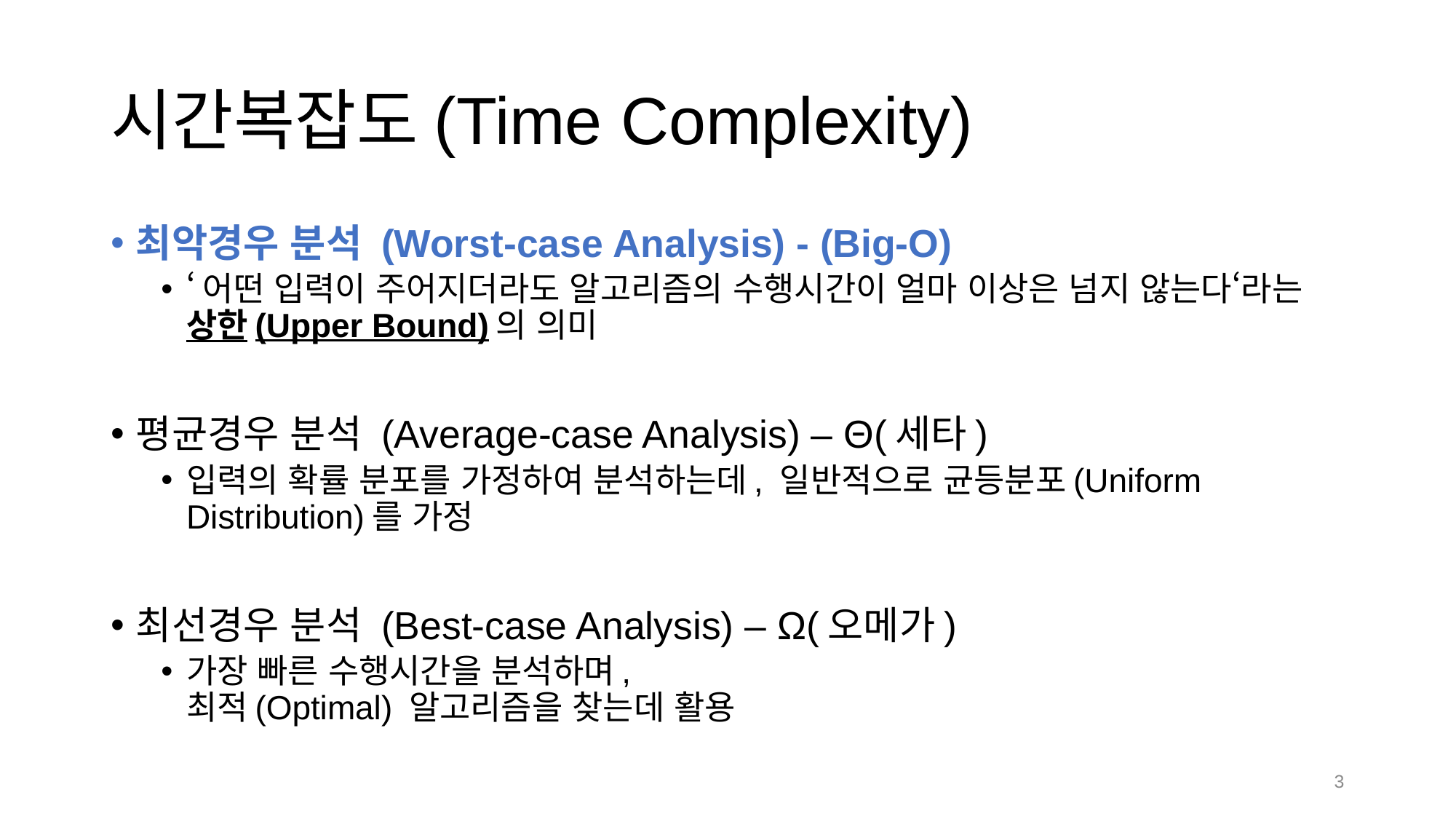

# 시간복잡도(Time Complexity)
최악경우 분석 (Worst-case Analysis) - (Big-O)
‘어떤 입력이 주어지더라도 알고리즘의 수행시간이 얼마 이상은 넘지 않는다‘라는 상한(Upper Bound)의 의미

평균경우 분석 (Average-case Analysis) – Θ(세타)
입력의 확률 분포를 가정하여 분석하는데, 일반적으로 균등분포(Uniform Distribution)를 가정

최선경우 분석 (Best-case Analysis) – Ω(오메가)
가장 빠른 수행시간을 분석하며,
최적(Optimal) 알고리즘을 찾는데 활용

3